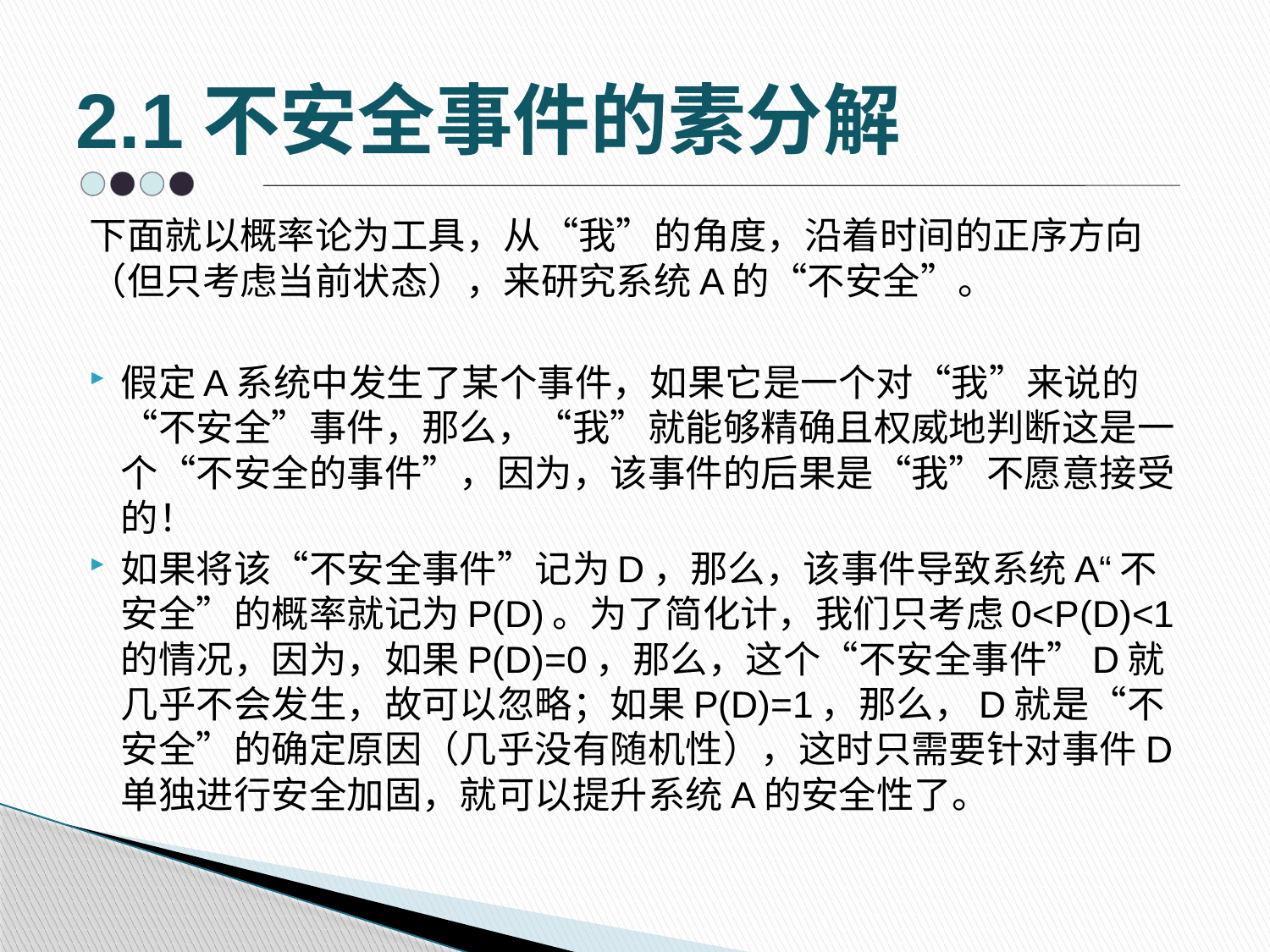

# 2.1不安全事件的素分解

下面就以概率论为工具，从“我”的角度，沿着时间的正序方向（但只考虑当前状态），来研究系统A的“不安全”。

假定A系统中发生了某个事件，如果它是一个对“我”来说的“不安全”事件，那么，“我”就能够精确且权威地判断这是一个“不安全的事件”，因为，该事件的后果是“我”不愿意接受的！
如果将该“不安全事件”记为D，那么，该事件导致系统A“不安全”的概率就记为P(D)。为了简化计，我们只考虑0<P(D)<1的情况，因为，如果P(D)=0，那么，这个“不安全事件”D就几乎不会发生，故可以忽略；如果P(D)=1，那么，D就是“不安全”的确定原因（几乎没有随机性），这时只需要针对事件D单独进行安全加固，就可以提升系统A的安全性了。